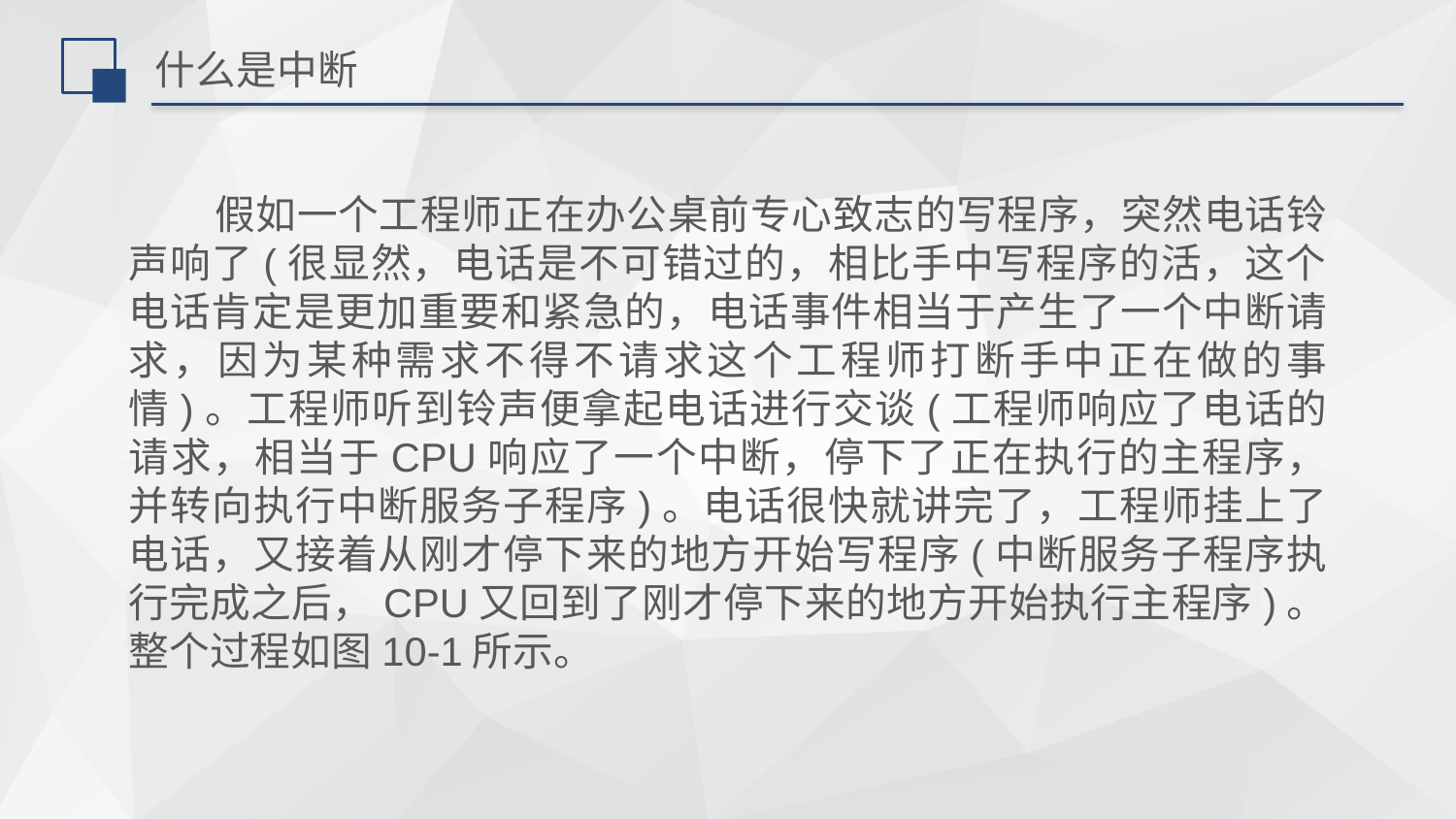

# 什么是中断
假如一个工程师正在办公桌前专心致志的写程序，突然电话铃声响了(很显然，电话是不可错过的，相比手中写程序的活，这个电话肯定是更加重要和紧急的，电话事件相当于产生了一个中断请求，因为某种需求不得不请求这个工程师打断手中正在做的事情)。工程师听到铃声便拿起电话进行交谈(工程师响应了电话的请求，相当于CPU响应了一个中断，停下了正在执行的主程序，并转向执行中断服务子程序)。电话很快就讲完了，工程师挂上了电话，又接着从刚才停下来的地方开始写程序(中断服务子程序执行完成之后，CPU又回到了刚才停下来的地方开始执行主程序)。整个过程如图10-1所示。